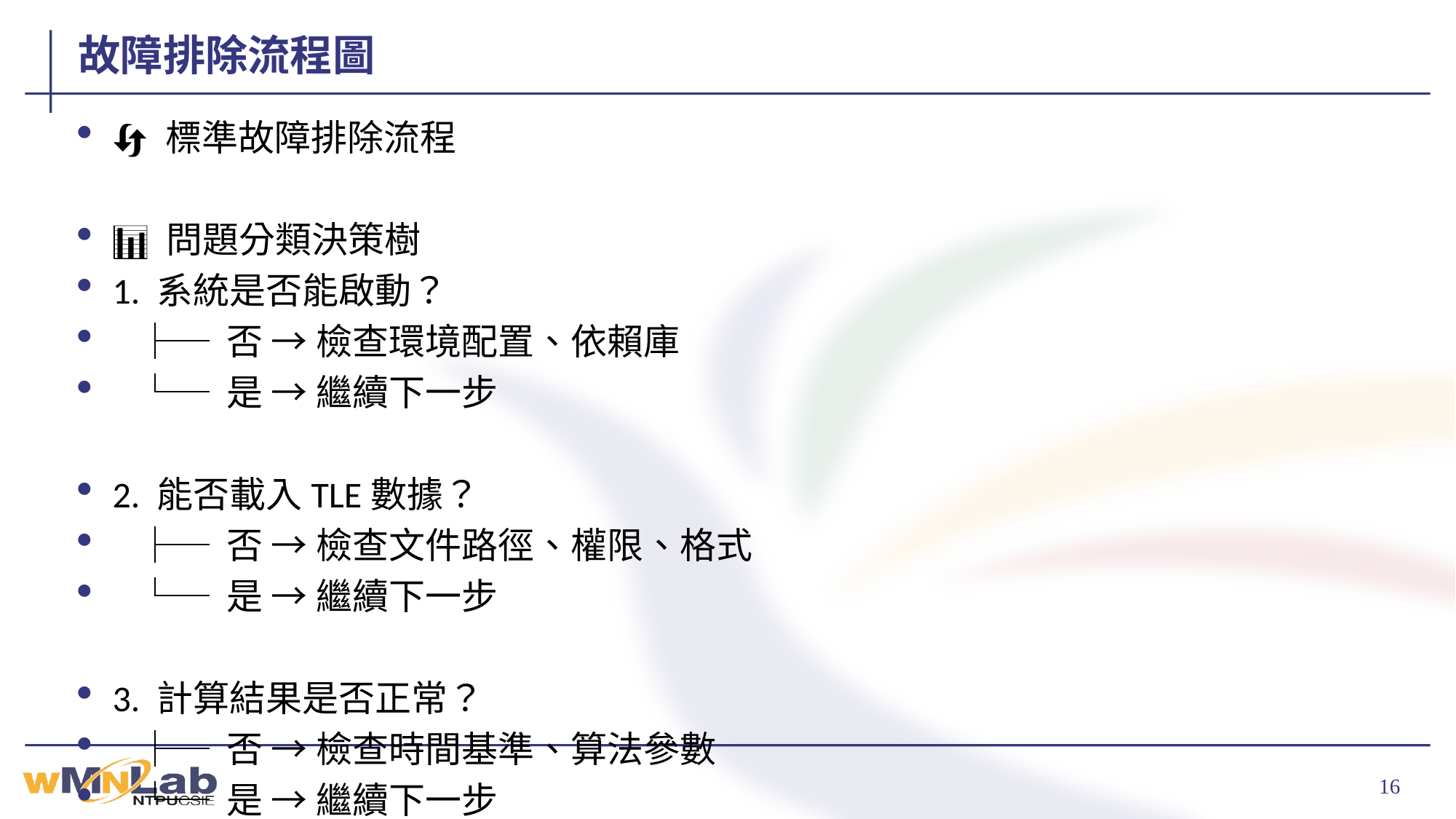

# 故障排除流程圖
🔄 標準故障排除流程

📊 問題分類決策樹
1. 系統是否能啟動？
   ├─ 否 → 檢查環境配置、依賴庫
   └─ 是 → 繼續下一步

2. 能否載入TLE數據？
   ├─ 否 → 檢查文件路徑、權限、格式
   └─ 是 → 繼續下一步

3. 計算結果是否正常？
   ├─ 否 → 檢查時間基準、算法參數
   └─ 是 → 繼續下一步

4. 處理性能是否滿足要求？
   ├─ 否 → 性能優化、資源調整
   └─ 是 → 系統正常運行

🎯 快速診斷檢查清單
□ 檢查TLE數據文件存在且可讀
□ 驗證時間基準設定正確 (TLE epoch)
□ 確認所有依賴庫版本正確
□ 監控系統資源使用情況
□ 查看最近的錯誤日誌
□ 執行基本功能測試